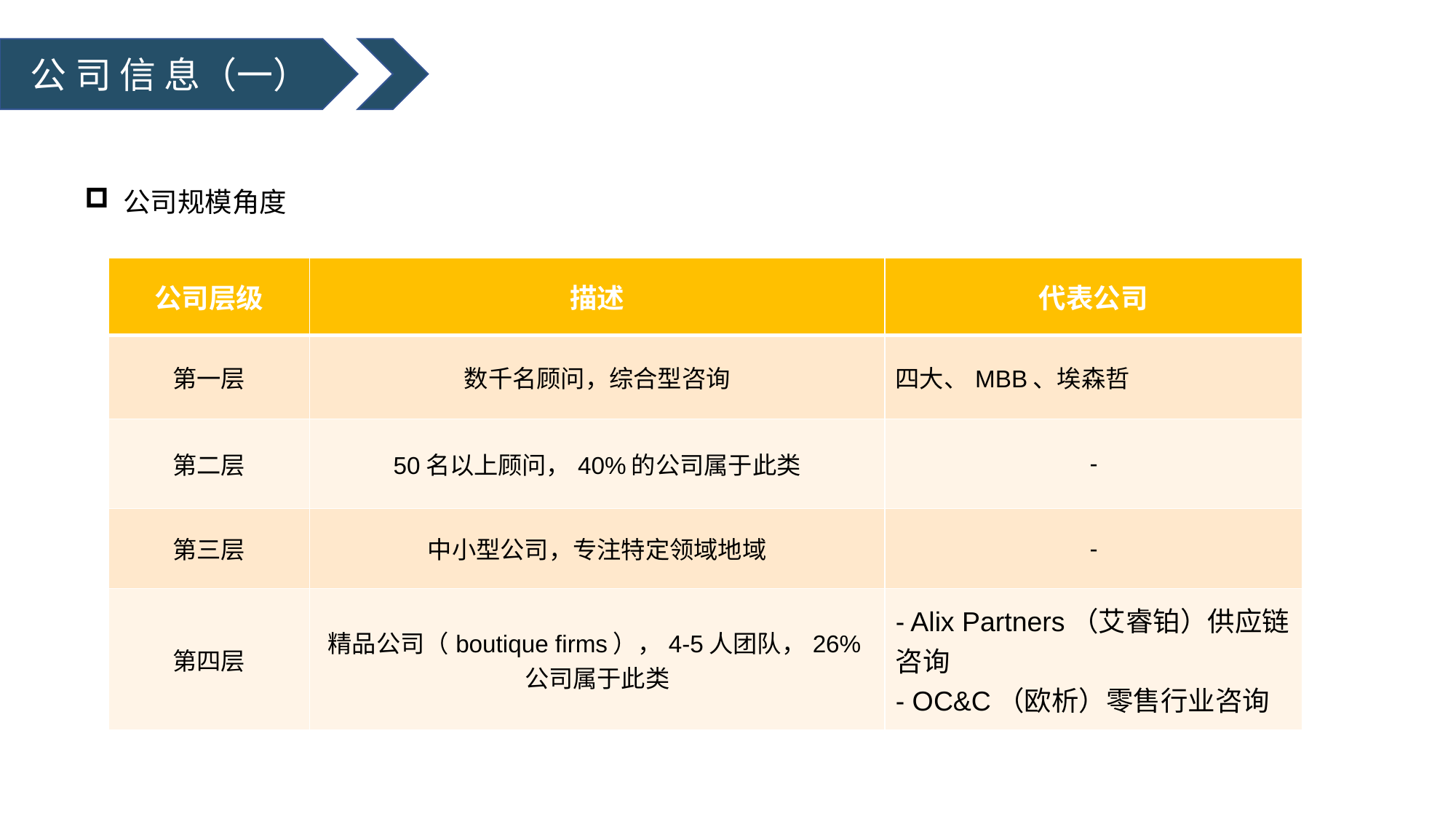

公 司 信 息（一）

 公司规模角度
| 公司层级 | 描述 | 代表公司 |
| --- | --- | --- |
| 第一层 | 数千名顾问，综合型咨询 | 四大、MBB、埃森哲 |
| 第二层 | 50名以上顾问，40%的公司属于此类 | - |
| 第三层 | 中小型公司，专注特定领域地域 | - |
| 第四层 | 精品公司（boutique firms），4-5人团队，26%公司属于此类 | - Alix Partners（艾睿铂）供应链咨询 - OC&C（欧析）零售行业咨询 |